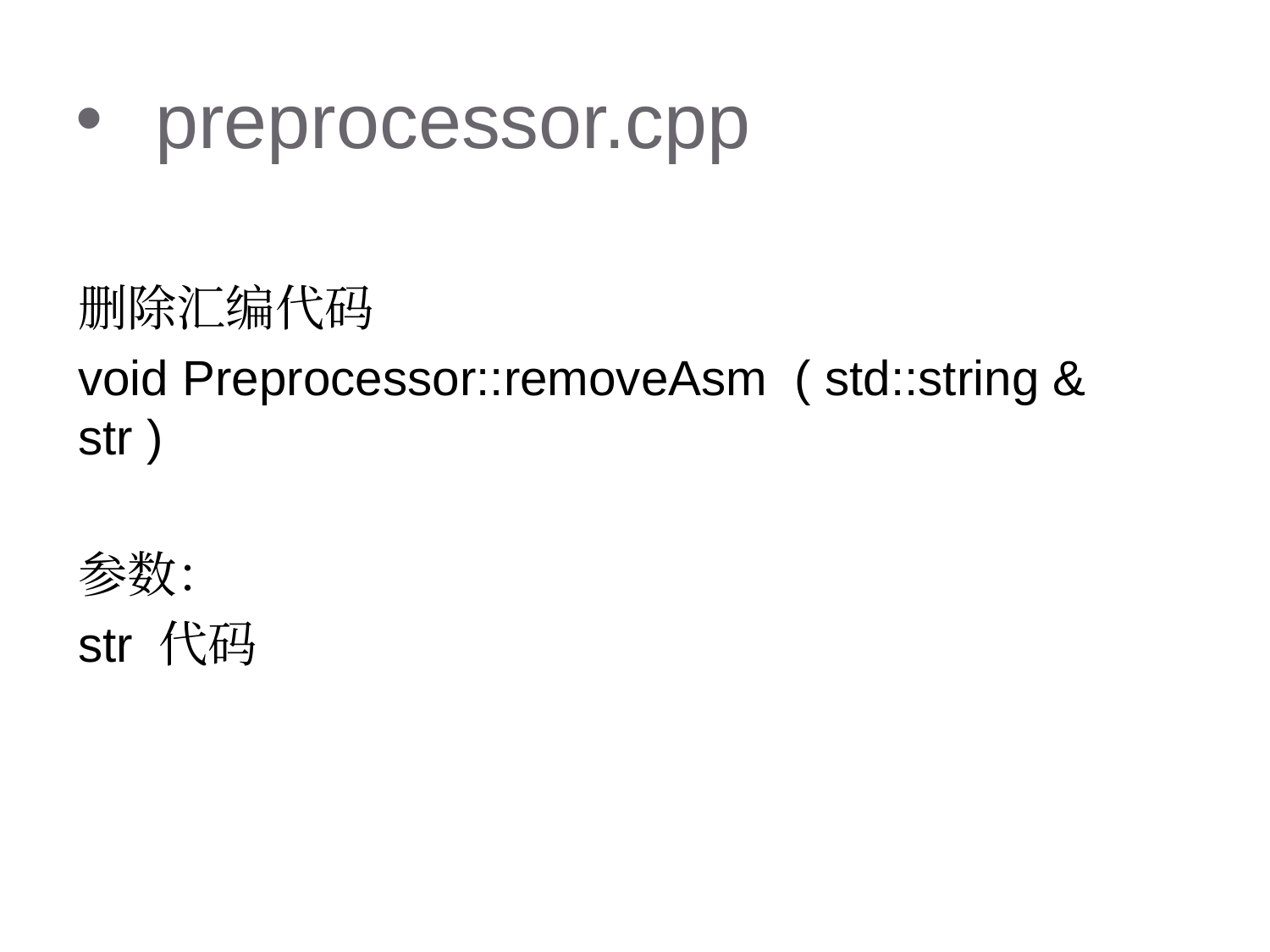

# preprocessor.cpp
删除汇编代码
void Preprocessor::removeAsm  ( std::string &  str )

参数：
str 代码